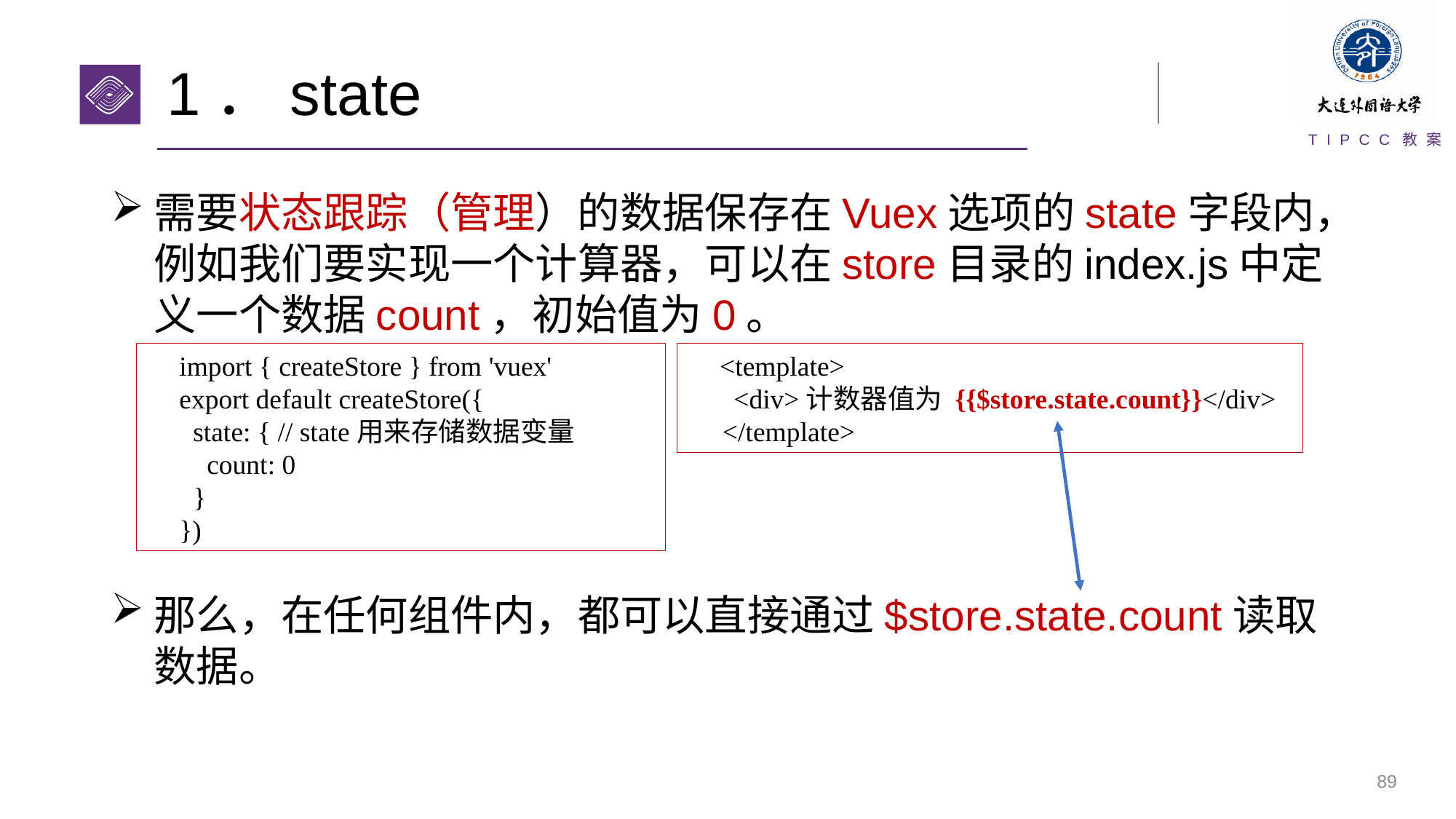

# 1．state
需要状态跟踪（管理）的数据保存在Vuex选项的state字段内，例如我们要实现一个计算器，可以在store目录的index.js中定义一个数据count，初始值为0。

那么，在任何组件内，都可以直接通过$store.state.count读取数据。
import { createStore } from 'vuex'
export default createStore({
  state: { // state用来存储数据变量
    count: 0
  }
})
<template>
  <div>计数器值为 {{$store.state.count}}</div>
     </template>
89